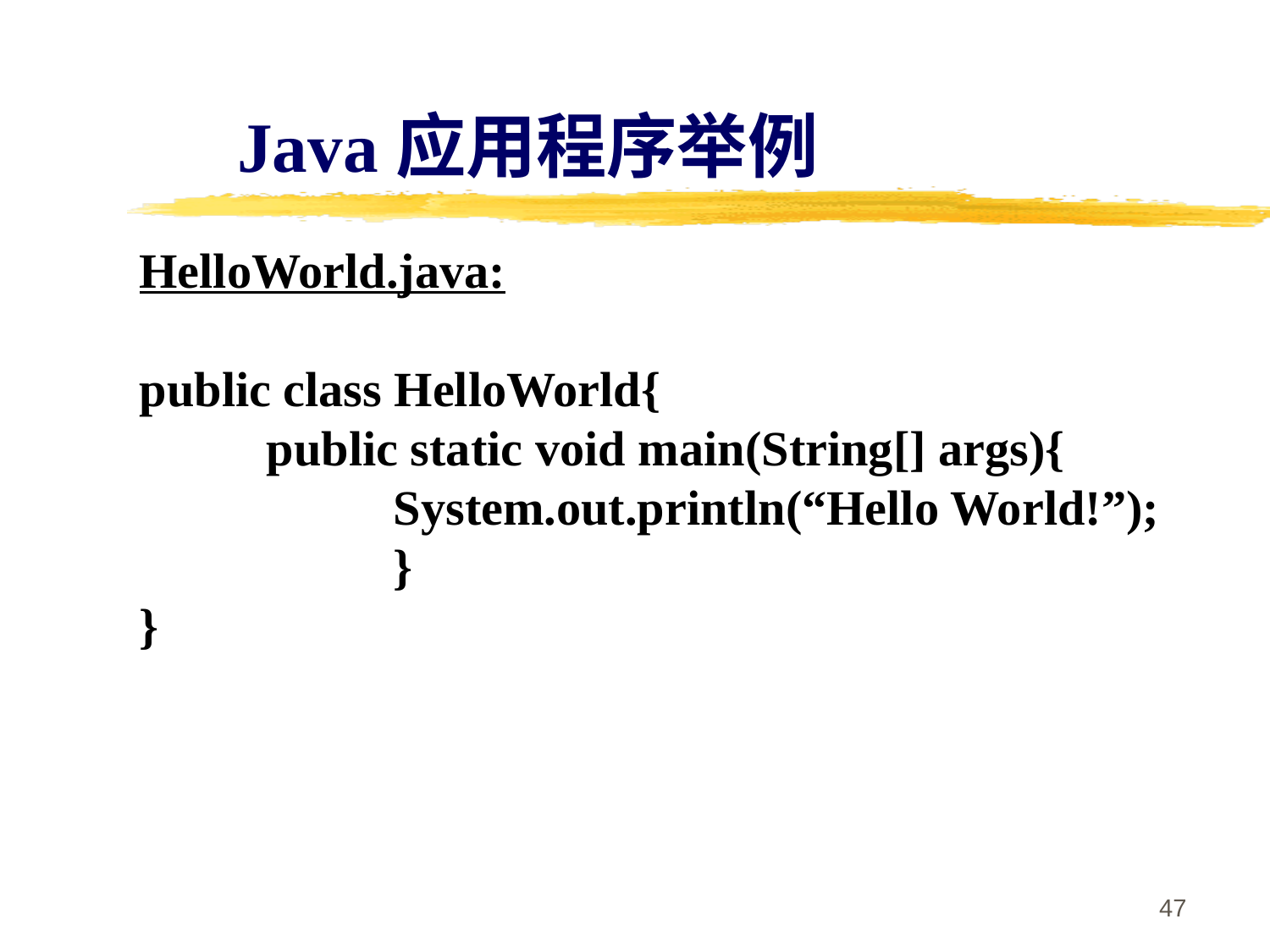

Java应用程序举例
HelloWorld.java:

public class HelloWorld{
	public static void main(String[] args){
		System.out.println(“Hello World!”);
		}
}
47